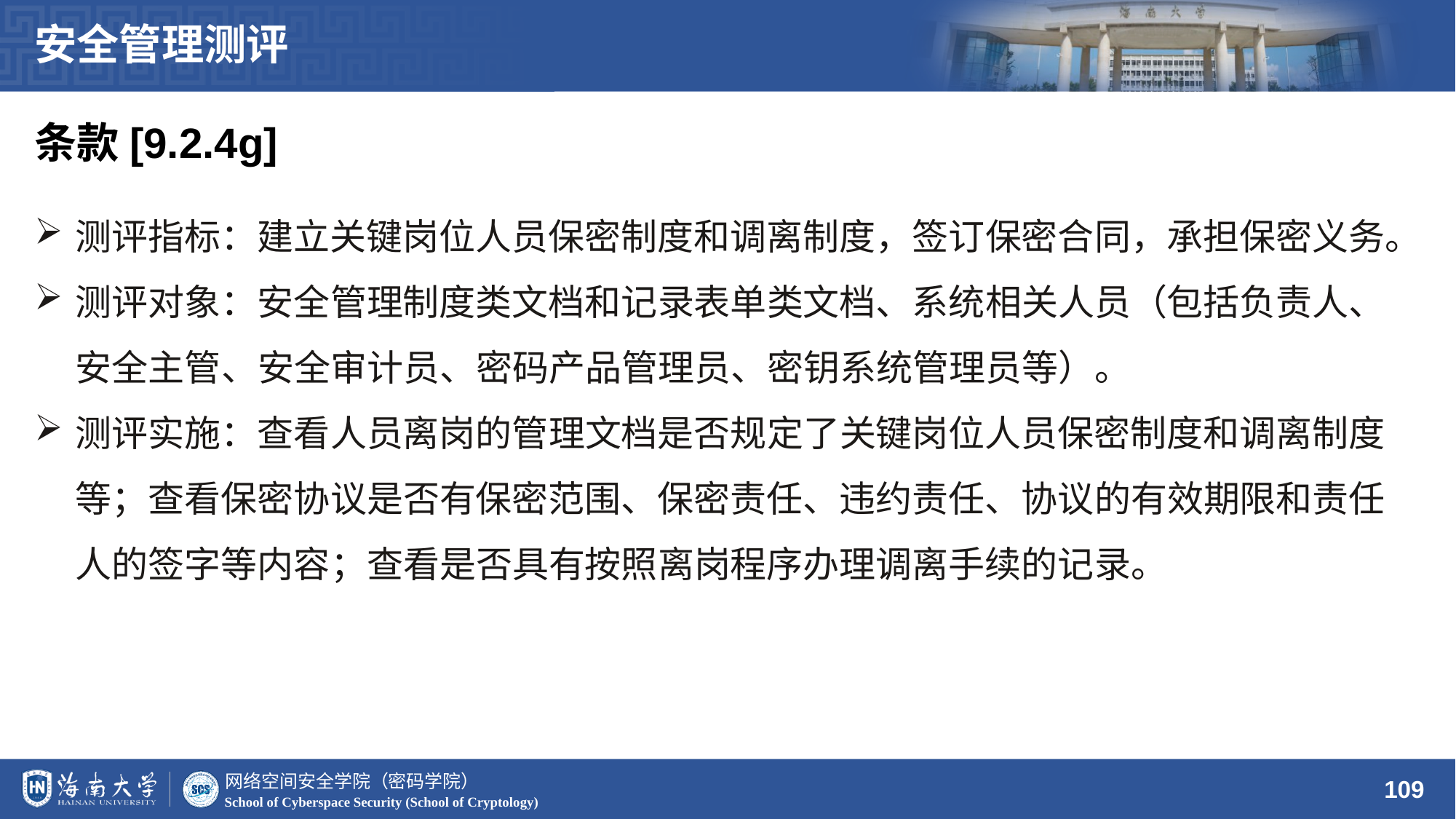

安全管理测评
条款[9.2.4g]
测评指标：建立关键岗位人员保密制度和调离制度，签订保密合同，承担保密义务。
测评对象：安全管理制度类文档和记录表单类文档、系统相关人员（包括负责人、安全主管、安全审计员、密码产品管理员、密钥系统管理员等）。
测评实施：查看人员离岗的管理文档是否规定了关键岗位人员保密制度和调离制度等；查看保密协议是否有保密范围、保密责任、违约责任、协议的有效期限和责任人的签字等内容；查看是否具有按照离岗程序办理调离手续的记录。
109